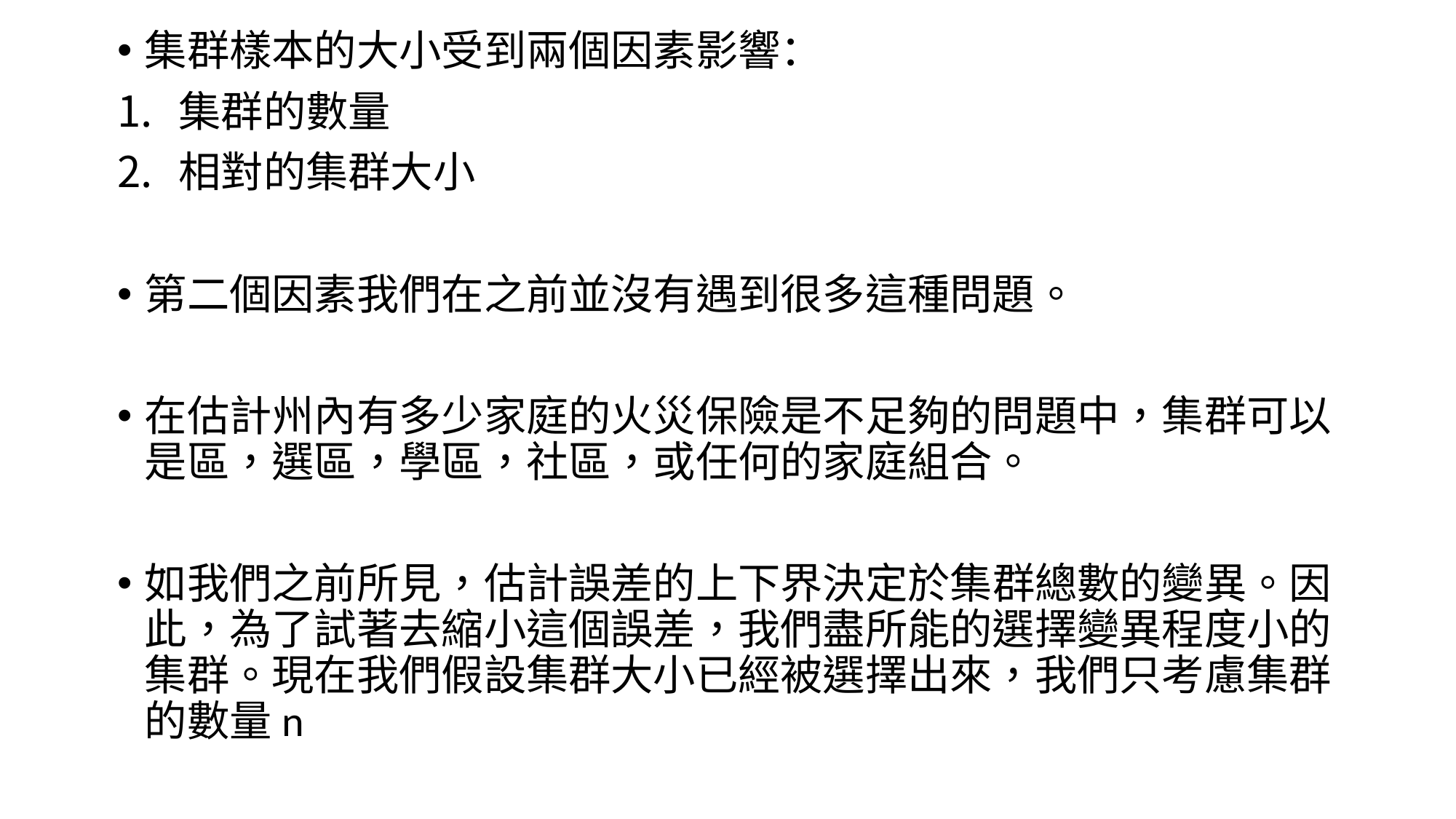

集群樣本的大小受到兩個因素影響：
集群的數量
相對的集群大小

第二個因素我們在之前並沒有遇到很多這種問題。

在估計州內有多少家庭的火災保險是不足夠的問題中，集群可以是區，選區，學區，社區，或任何的家庭組合。

如我們之前所見，估計誤差的上下界決定於集群總數的變異。因此，為了試著去縮小這個誤差，我們盡所能的選擇變異程度小的集群。現在我們假設集群大小已經被選擇出來，我們只考慮集群的數量n